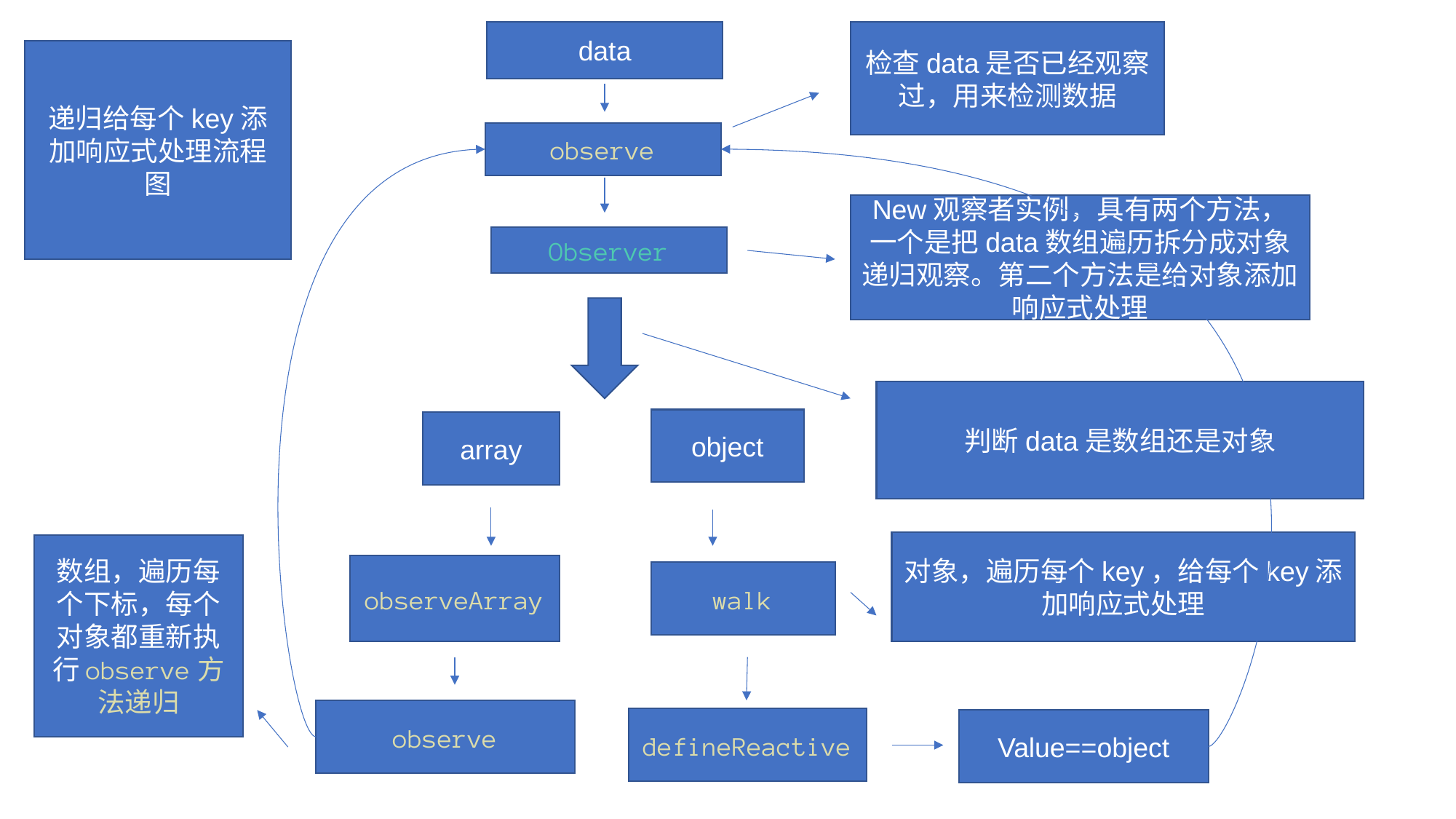

data
检查data是否已经观察过，用来检测数据
递归给每个key添加响应式处理流程图
observe
New观察者实例，具有两个方法，一个是把data数组遍历拆分成对象递归观察。第二个方法是给对象添加响应式处理

Observer

判断data是数组还是对象
object
array
对象，遍历每个key，给每个key添加响应式处理
数组，遍历每个下标，每个对象都重新执行observe方法递归
observeArray
walk
observe
defineReactive
Value==object